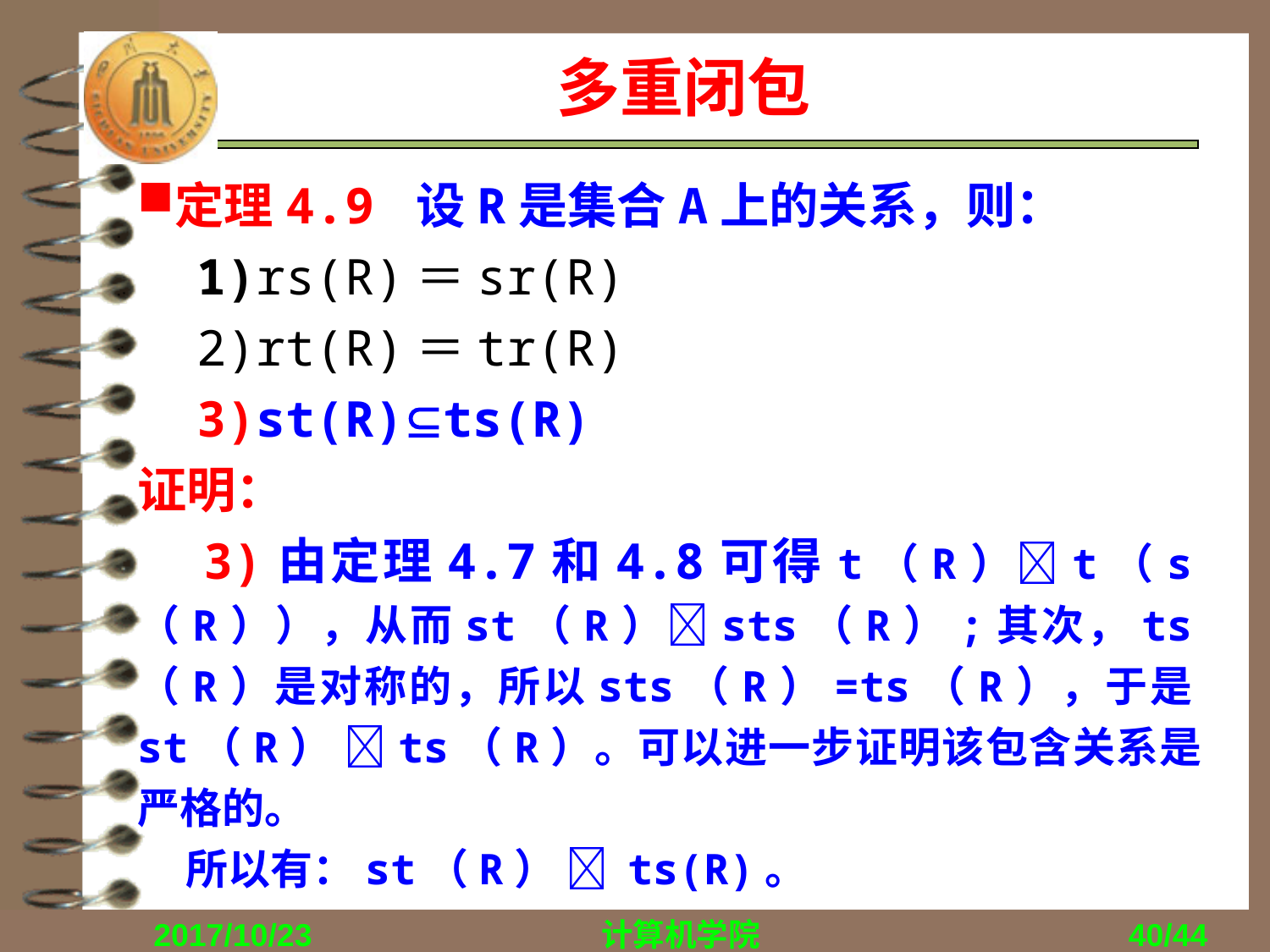

多重闭包
定理4.9 设R是集合A上的关系，则：
  1)rs(R)＝sr(R)
  2)rt(R)＝tr(R)
  3)st(R)⊆ts(R)
证明：
  3)由定理4.7和4.8可得t（R）⊆t（s（R）），从而st（R）⊆sts（R）;其次，ts（R）是对称的，所以sts（R）=ts（R），于是st（R） ⊆ts（R）。可以进一步证明该包含关系是严格的。
    所以有：st（R） ⊆ ts(R)。
2017/10/23
计算机学院
40/44